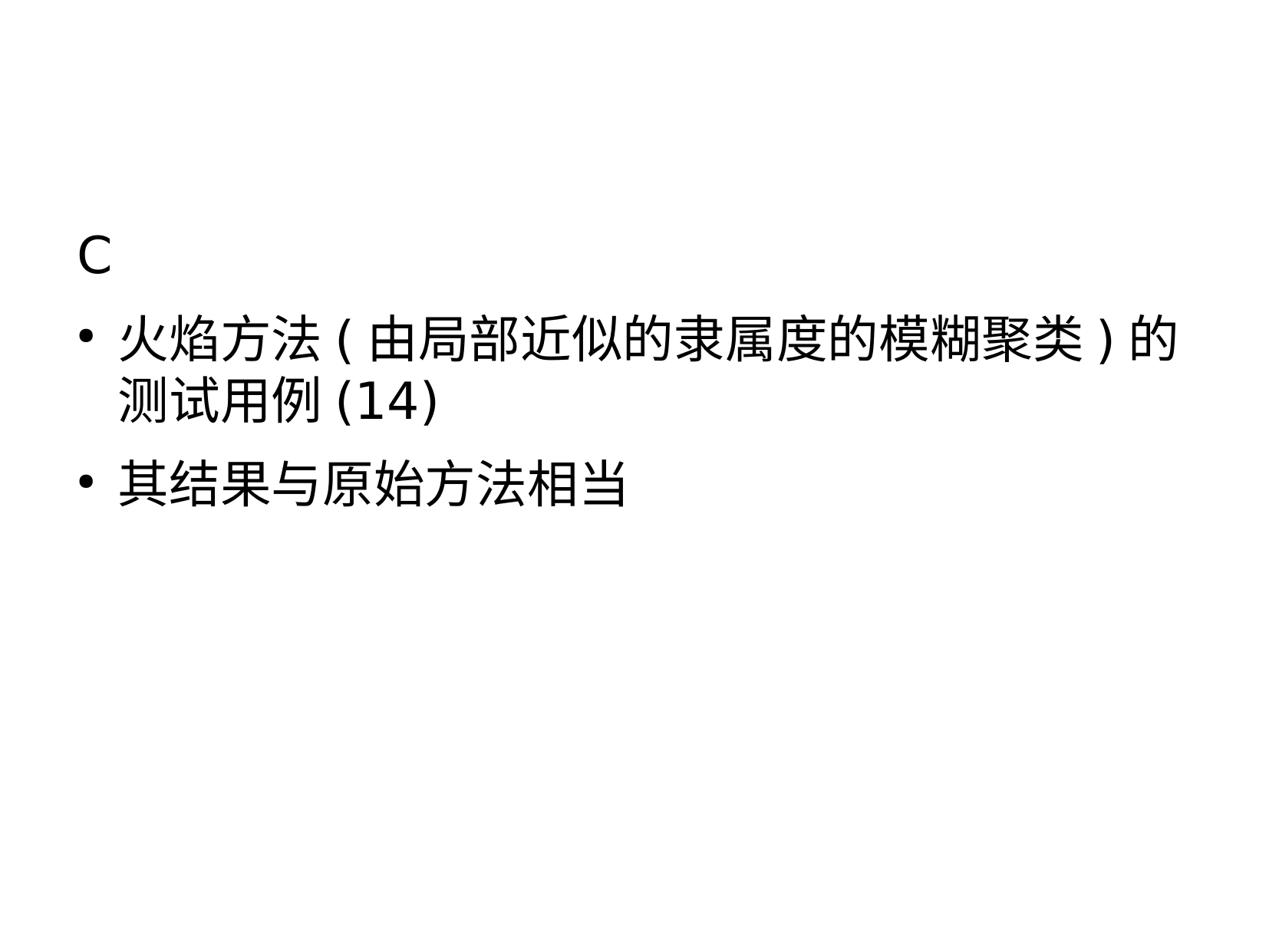

C
火焰方法(由局部近似的隶属度的模糊聚类)的测试用例(14)
其结果与原始方法相当